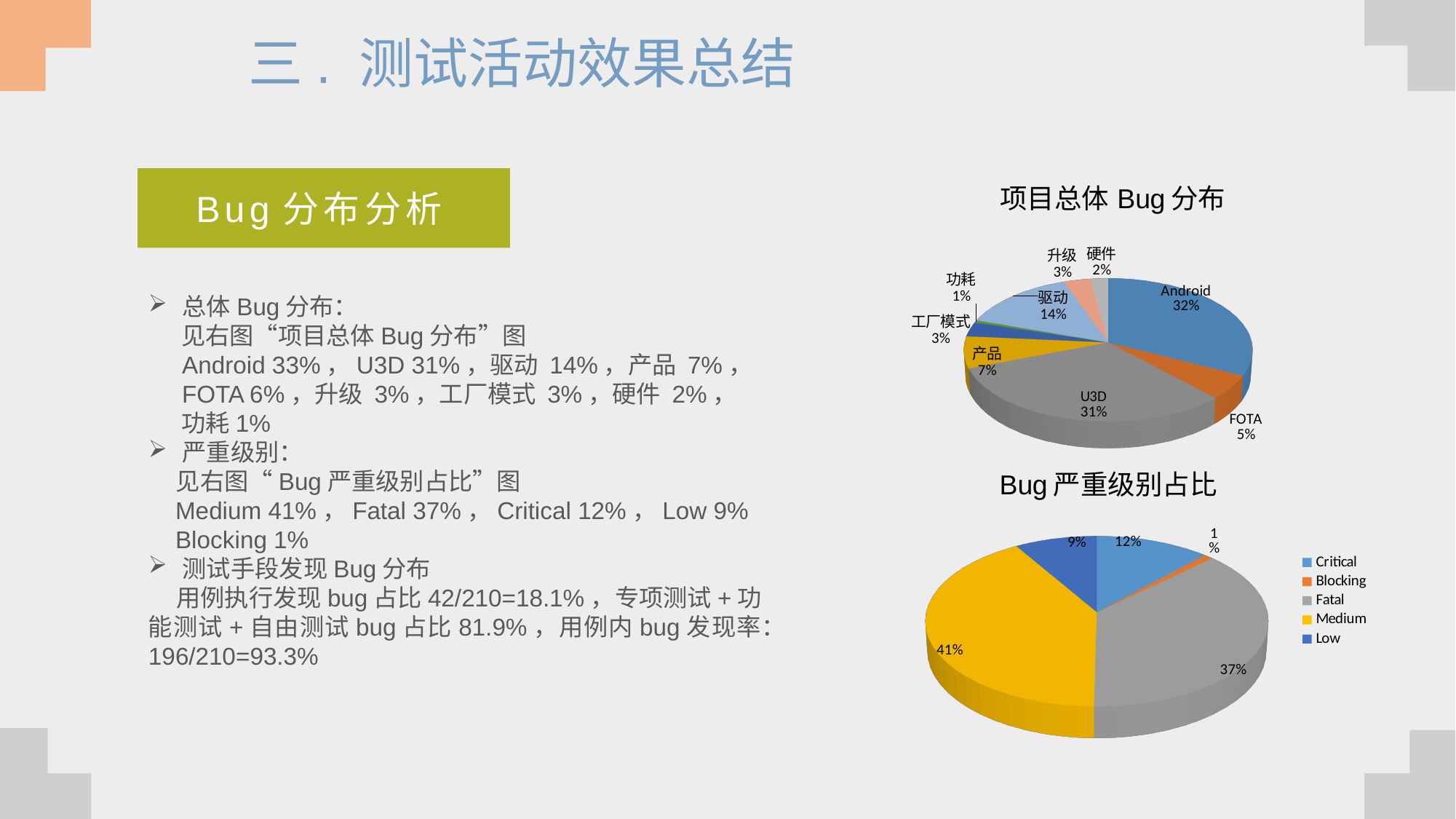

三. 测试活动效果总结

[unsupported chart]

Bug分布分析
总体Bug分布：
     见右图“项目总体Bug分布”图
     Android 33%，U3D 31%，驱动 14%，产品 7%，
     FOTA 6%，升级 3%，工厂模式 3%，硬件 2%，
     功耗1%
严重级别：
    见右图“Bug严重级别占比”图
    Medium 41%，Fatal 37%，Critical 12%，Low 9%
    Blocking 1%
测试手段发现Bug分布
    用例执行发现bug占比42/210=18.1%，专项测试+功能测试+自由测试bug占比81.9%，用例内bug发现率：196/210=93.3%

[unsupported chart]